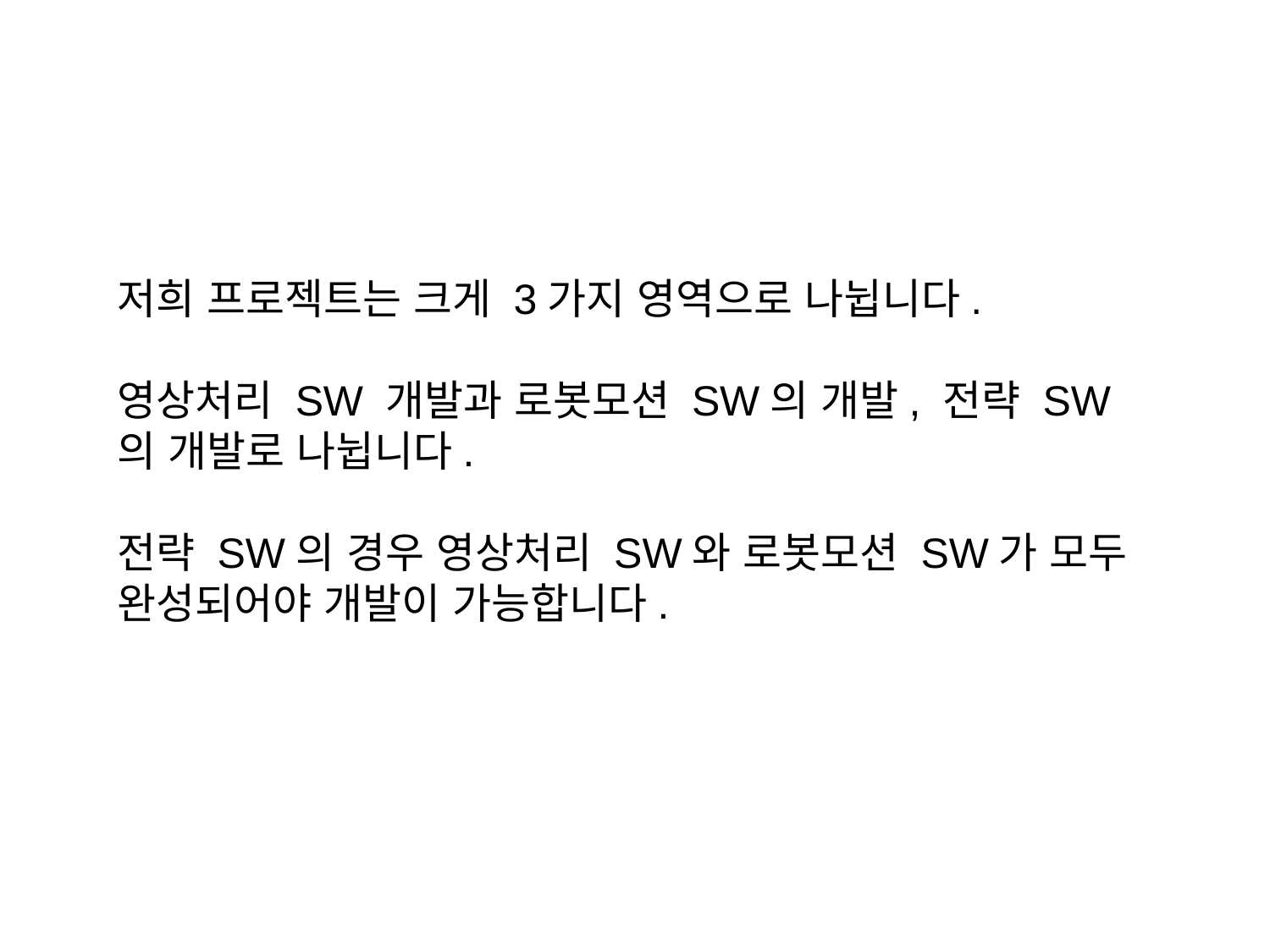

저희 프로젝트는 크게 3가지 영역으로 나뉩니다.

영상처리 SW 개발과 로봇모션 SW의 개발, 전략 SW의 개발로 나뉩니다.

전략 SW의 경우 영상처리 SW와 로봇모션 SW가 모두 완성되어야 개발이 가능합니다.